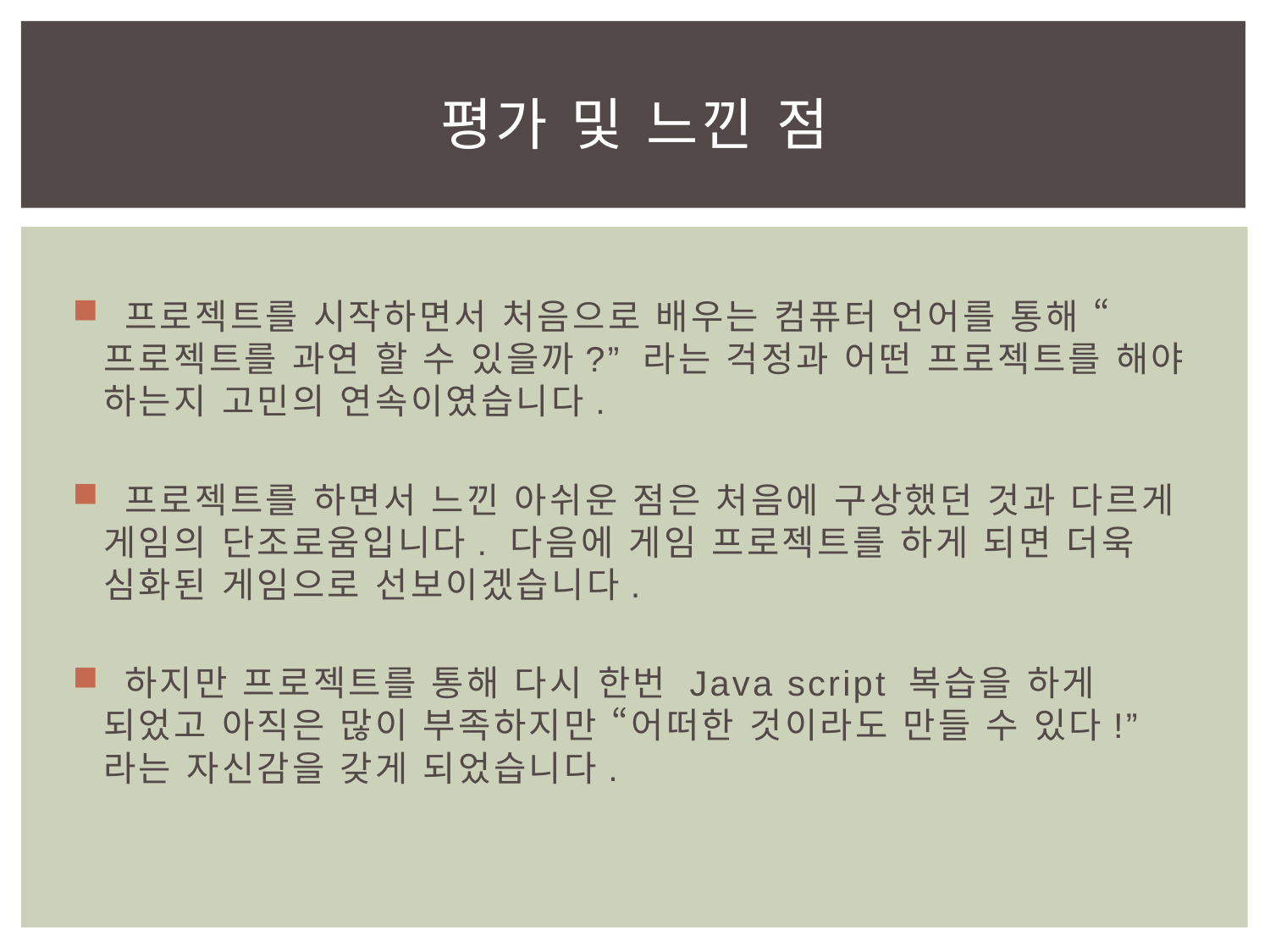

# 평가 및 느낀 점

 프로젝트를 시작하면서 처음으로 배우는 컴퓨터 언어를 통해 “프로젝트를 과연 할 수 있을까?” 라는 걱정과 어떤 프로젝트를 해야 하는지 고민의 연속이였습니다.

 프로젝트를 하면서 느낀 아쉬운 점은 처음에 구상했던 것과 다르게 게임의 단조로움입니다. 다음에 게임 프로젝트를 하게 되면 더욱 심화된 게임으로 선보이겠습니다.

 하지만 프로젝트를 통해 다시 한번 Java script 복습을 하게 되었고 아직은 많이 부족하지만 “어떠한 것이라도 만들 수 있다!”라는 자신감을 갖게 되었습니다.